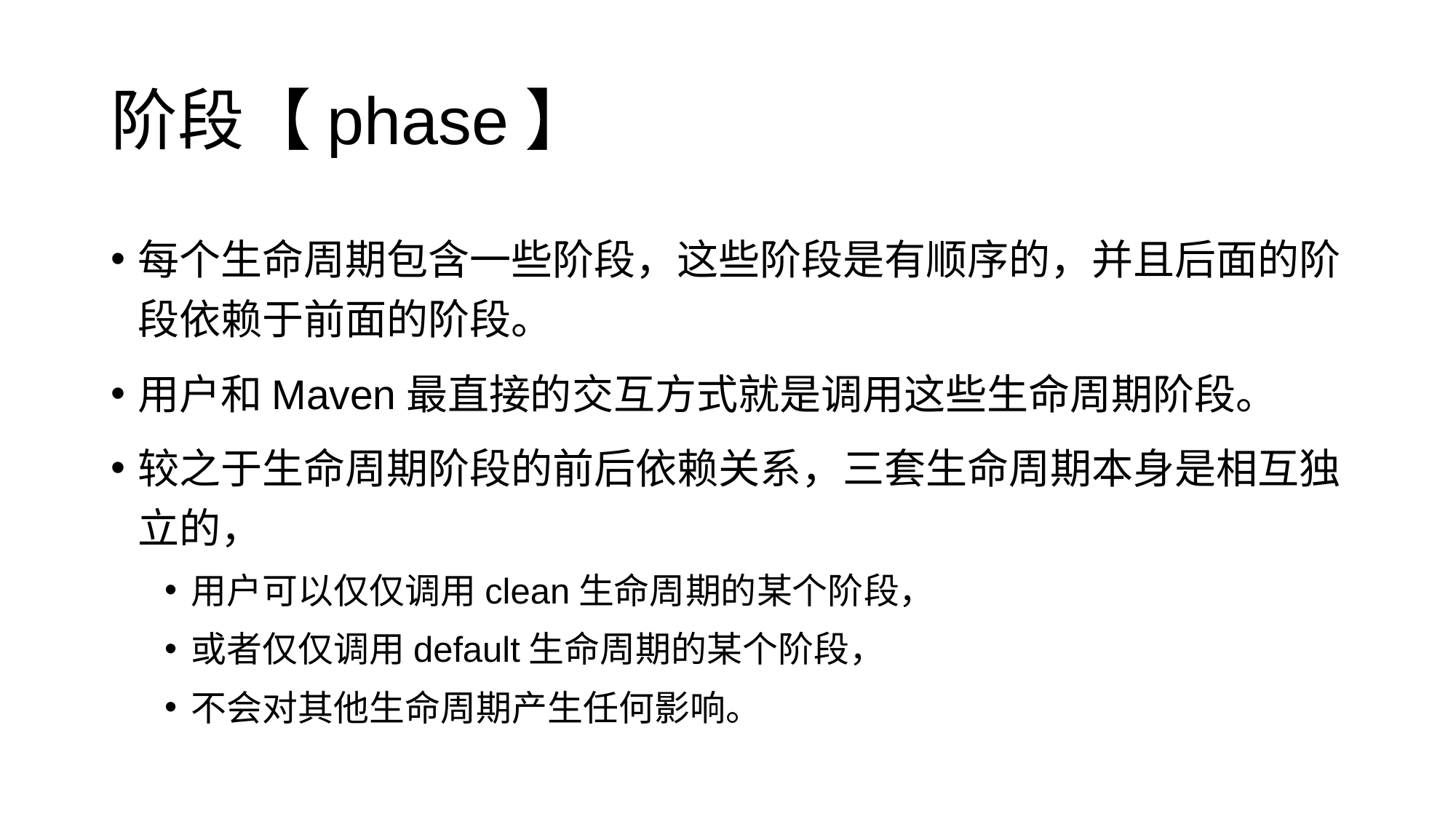

# 阶段【phase】
每个生命周期包含一些阶段，这些阶段是有顺序的，并且后面的阶段依赖于前面的阶段。
用户和Maven最直接的交互方式就是调用这些生命周期阶段。
较之于生命周期阶段的前后依赖关系，三套生命周期本身是相互独立的，
用户可以仅仅调用clean生命周期的某个阶段，
或者仅仅调用default生命周期的某个阶段，
不会对其他生命周期产生任何影响。